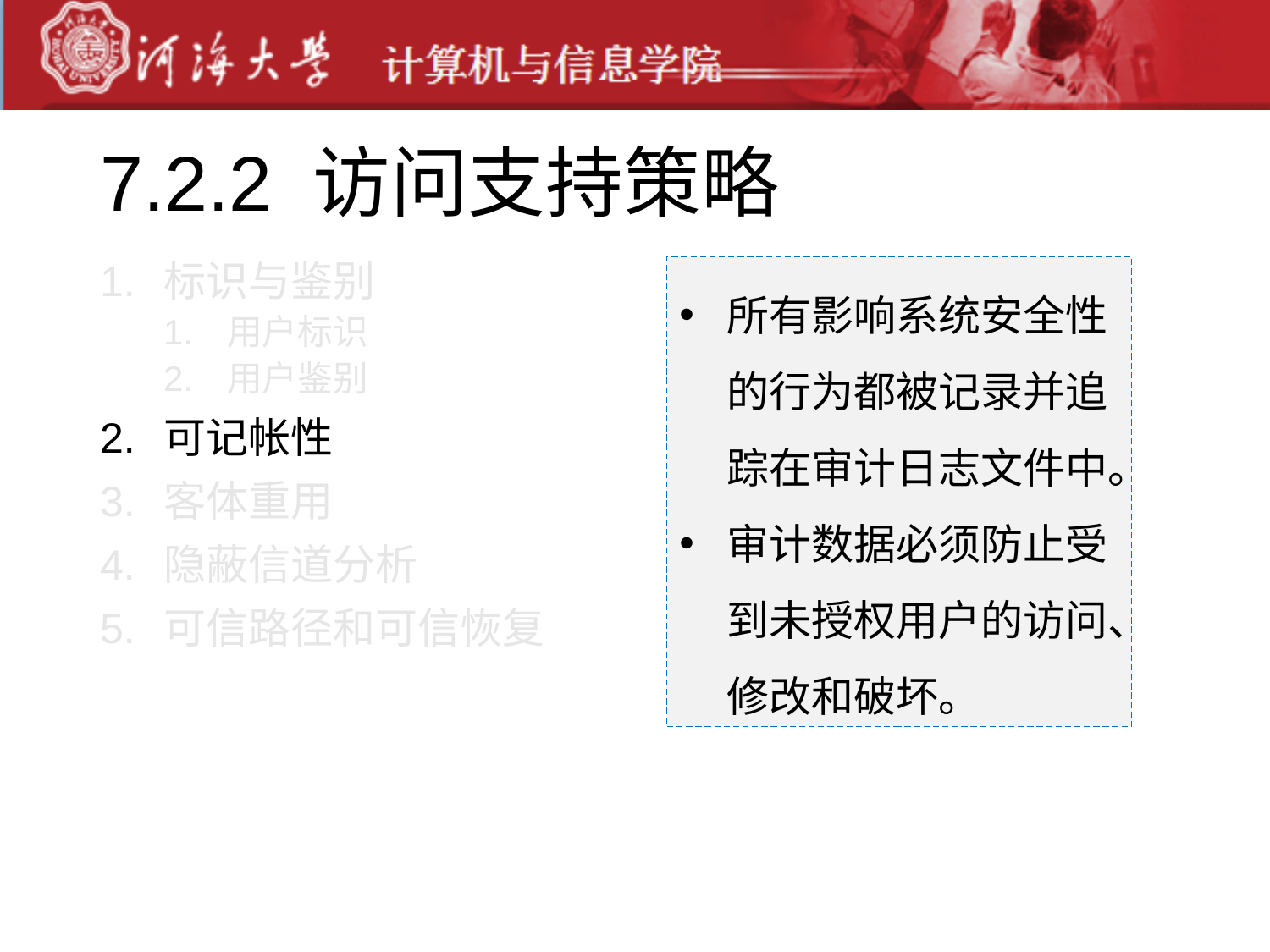

# 7.2.2 访问支持策略
标识与鉴别
用户标识
用户鉴别
可记帐性
客体重用
隐蔽信道分析
可信路径和可信恢复

所有影响系统安全性的行为都被记录并追踪在审计日志文件中。
审计数据必须防止受到未授权用户的访问、修改和破坏。